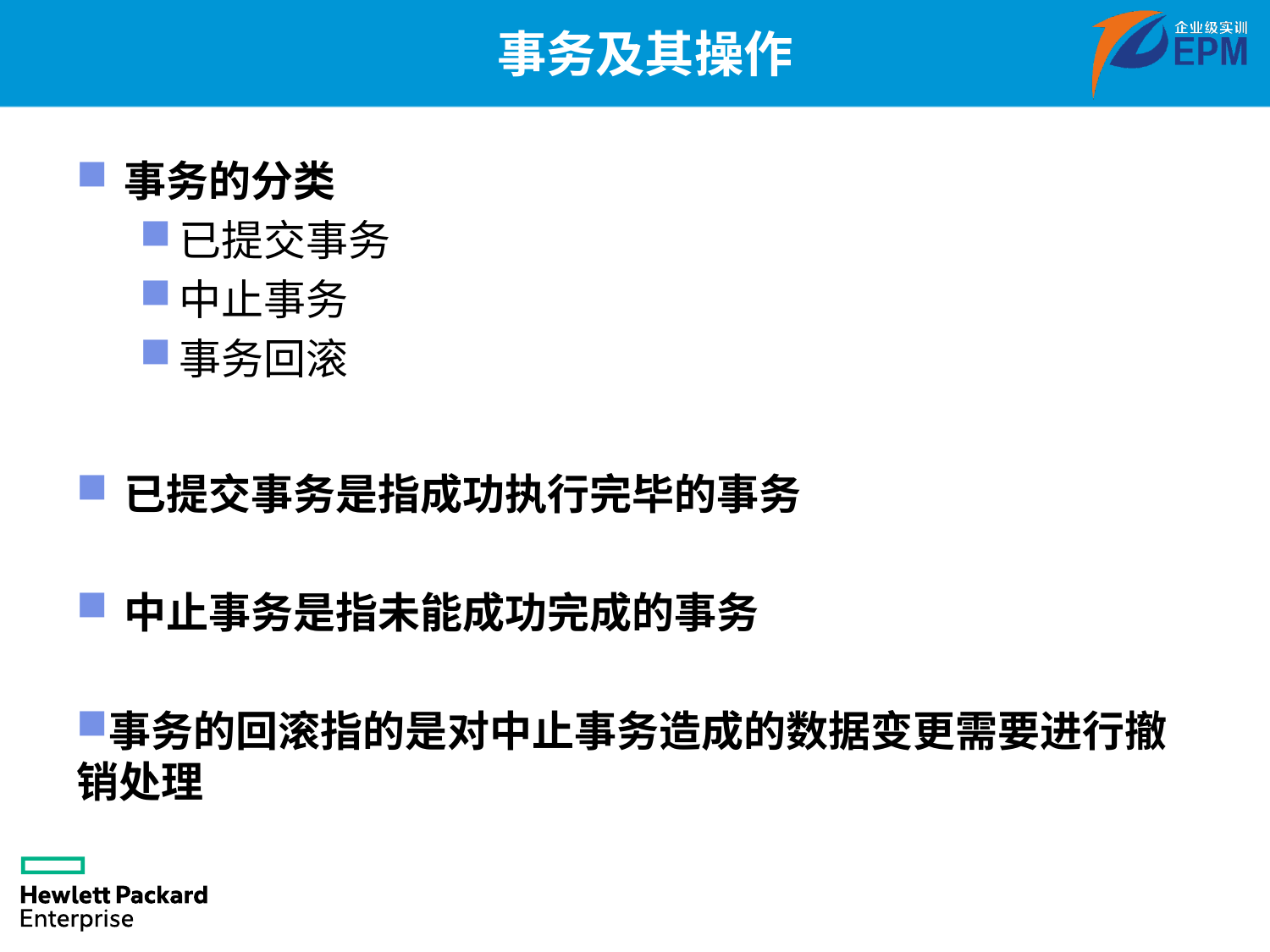

# 事务及其操作
事务的分类
已提交事务
中止事务
事务回滚

已提交事务是指成功执行完毕的事务

中止事务是指未能成功完成的事务

事务的回滚指的是对中止事务造成的数据变更需要进行撤销处理